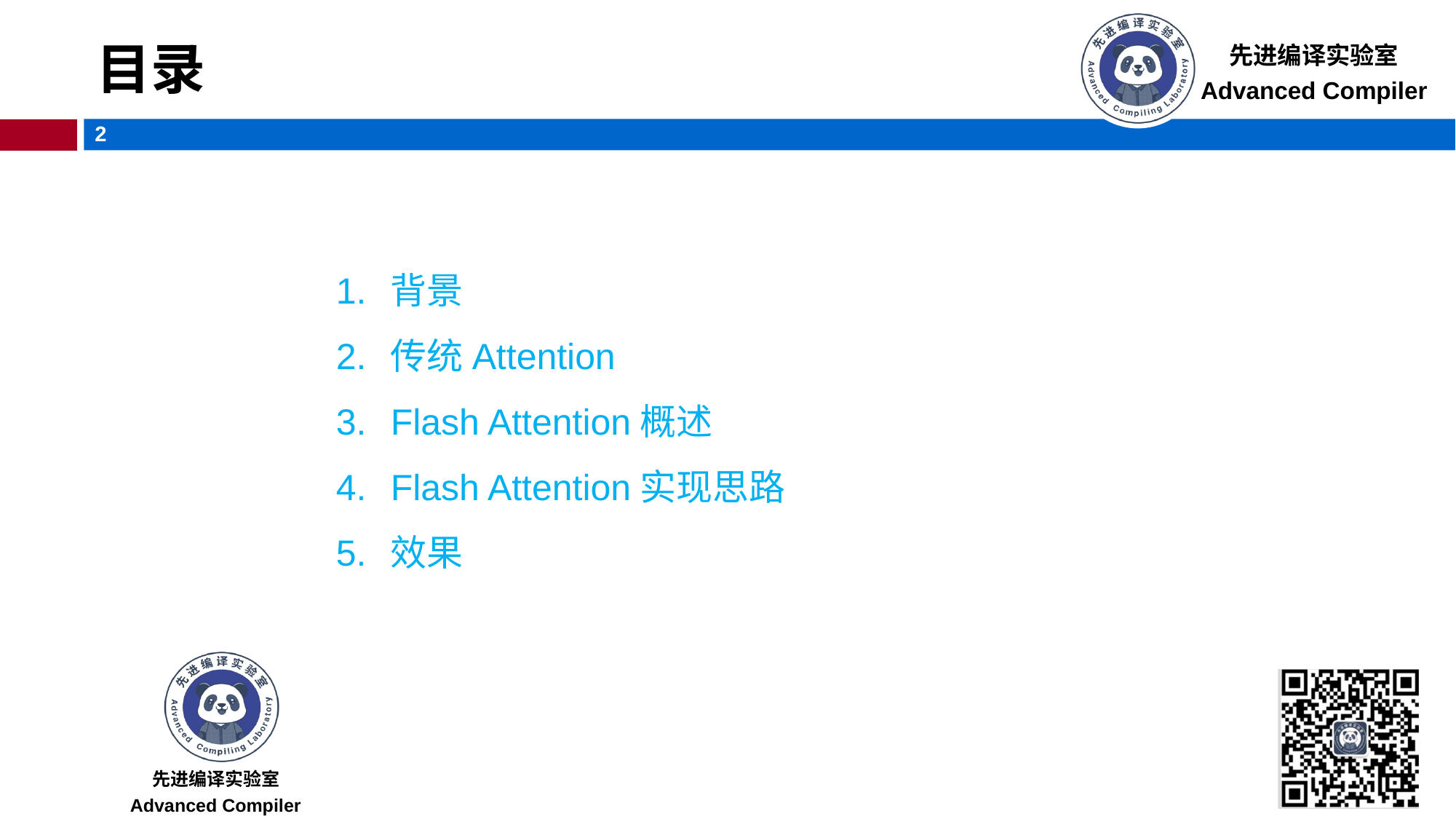

# 目录
背景
传统Attention
Flash Attention概述
Flash Attention实现思路
效果